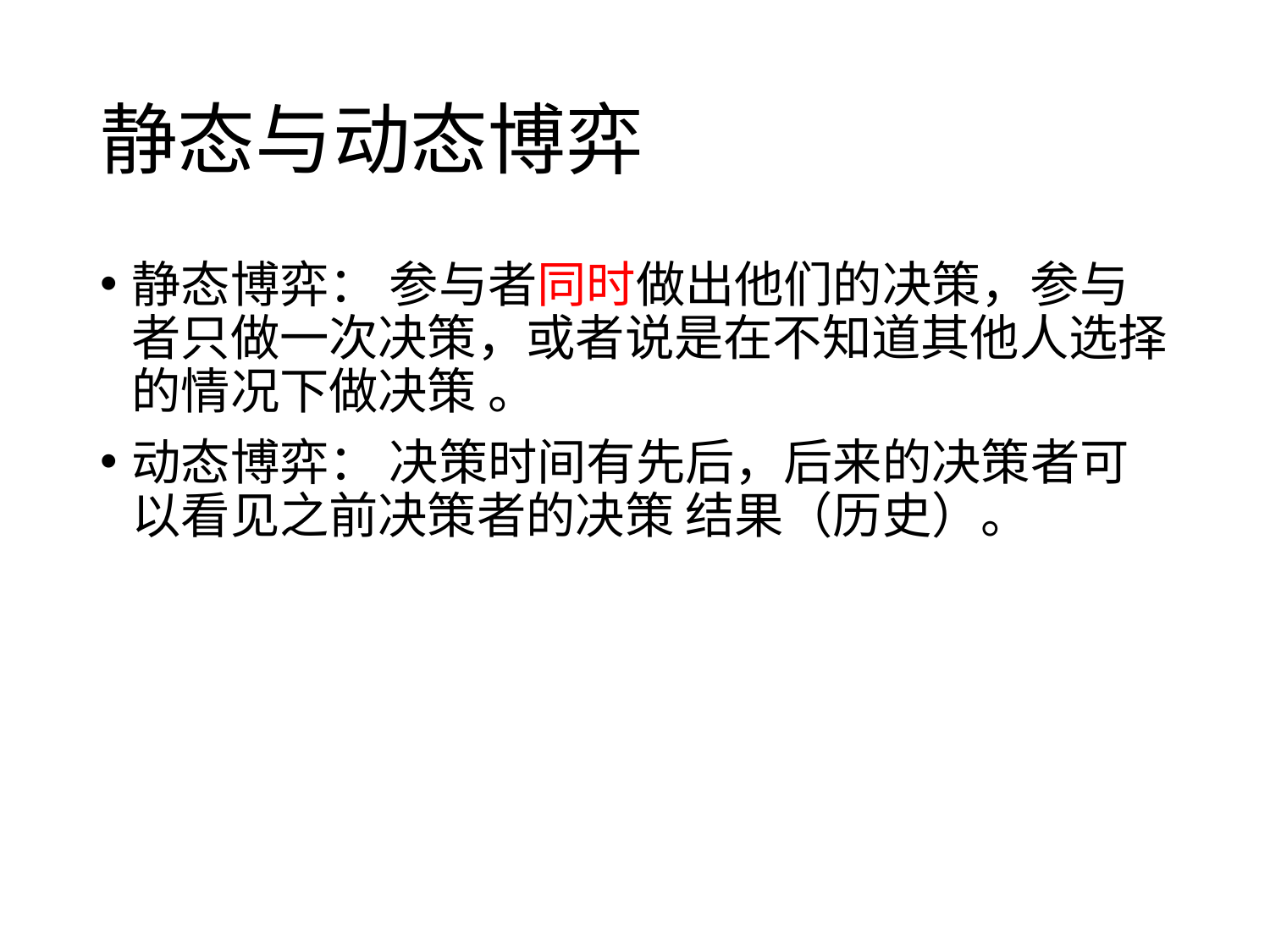

# 静态与动态博弈
静态博弈： 参与者同时做出他们的决策，参与者只做一次决策，或者说是在不知道其他人选择的情况下做决策 。
动态博弈： 决策时间有先后，后来的决策者可以看见之前决策者的决策 结果（历史）。